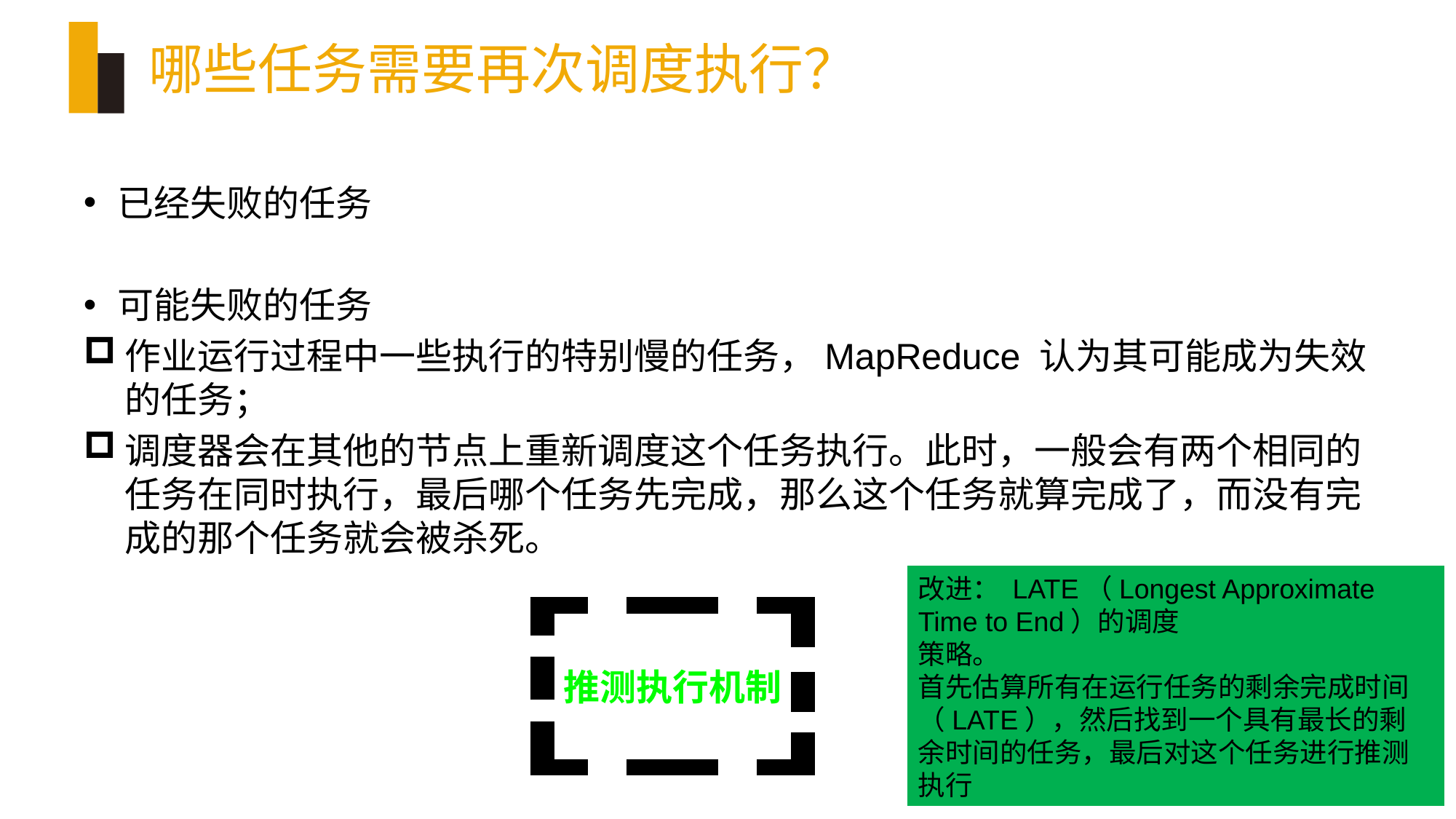

# 哪些任务需要再次调度执行？
已经失败的任务

可能失败的任务
作业运行过程中一些执行的特别慢的任务，MapReduce 认为其可能成为失效的任务；
调度器会在其他的节点上重新调度这个任务执行。此时，一般会有两个相同的任务在同时执行，最后哪个任务先完成，那么这个任务就算完成了，而没有完成的那个任务就会被杀死。

改进： LATE（Longest Approximate Time to End）的调度
策略。
首先估算所有在运行任务的剩余完成时间（LATE），然后找到一个具有最长的剩余时间的任务，最后对这个任务进行推测执行
推测执行机制